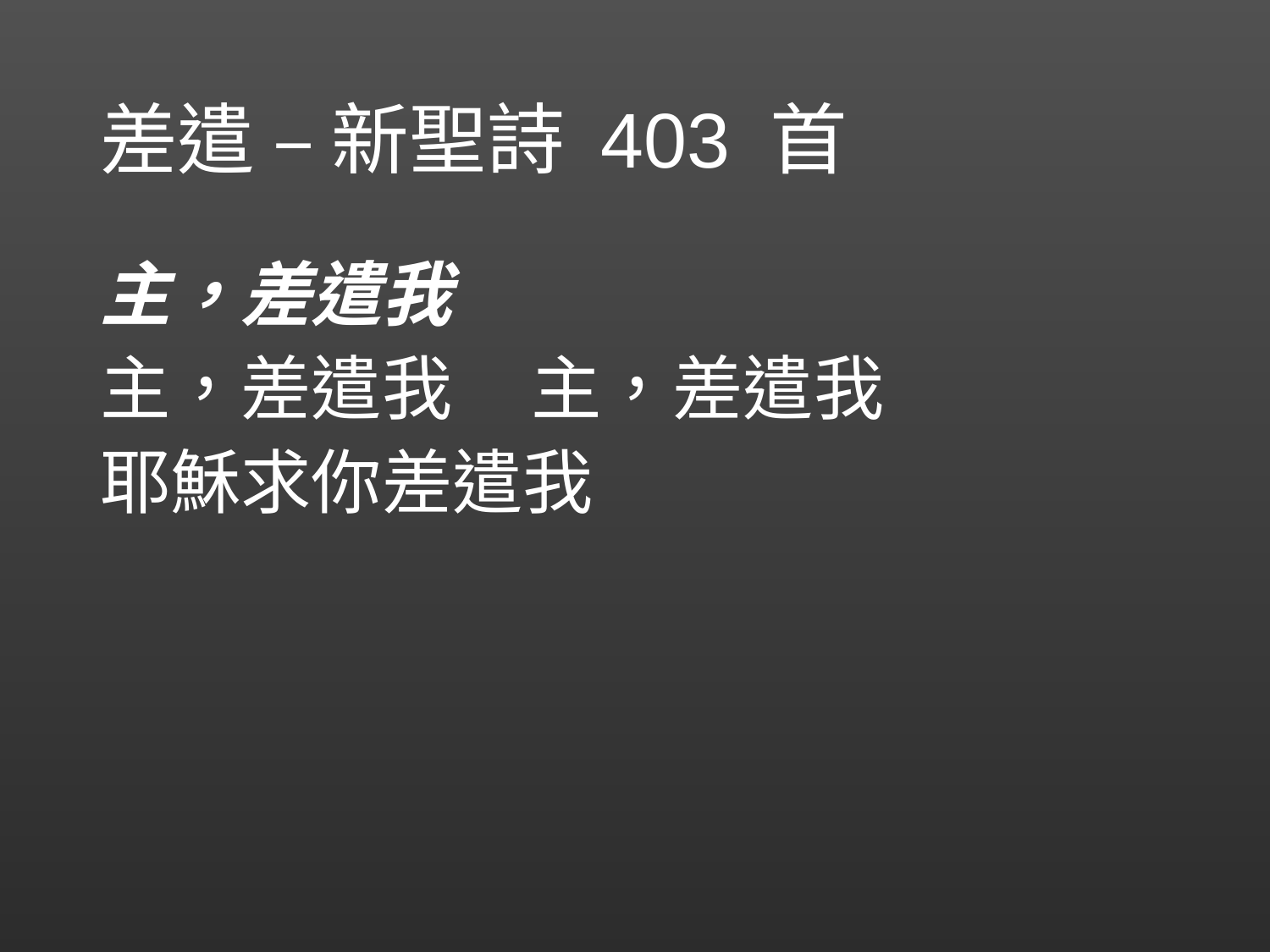

# 差遣 – 新聖詩 403 首
主，差遣我
主，差遣我     主，差遣我
耶穌求你差遣我